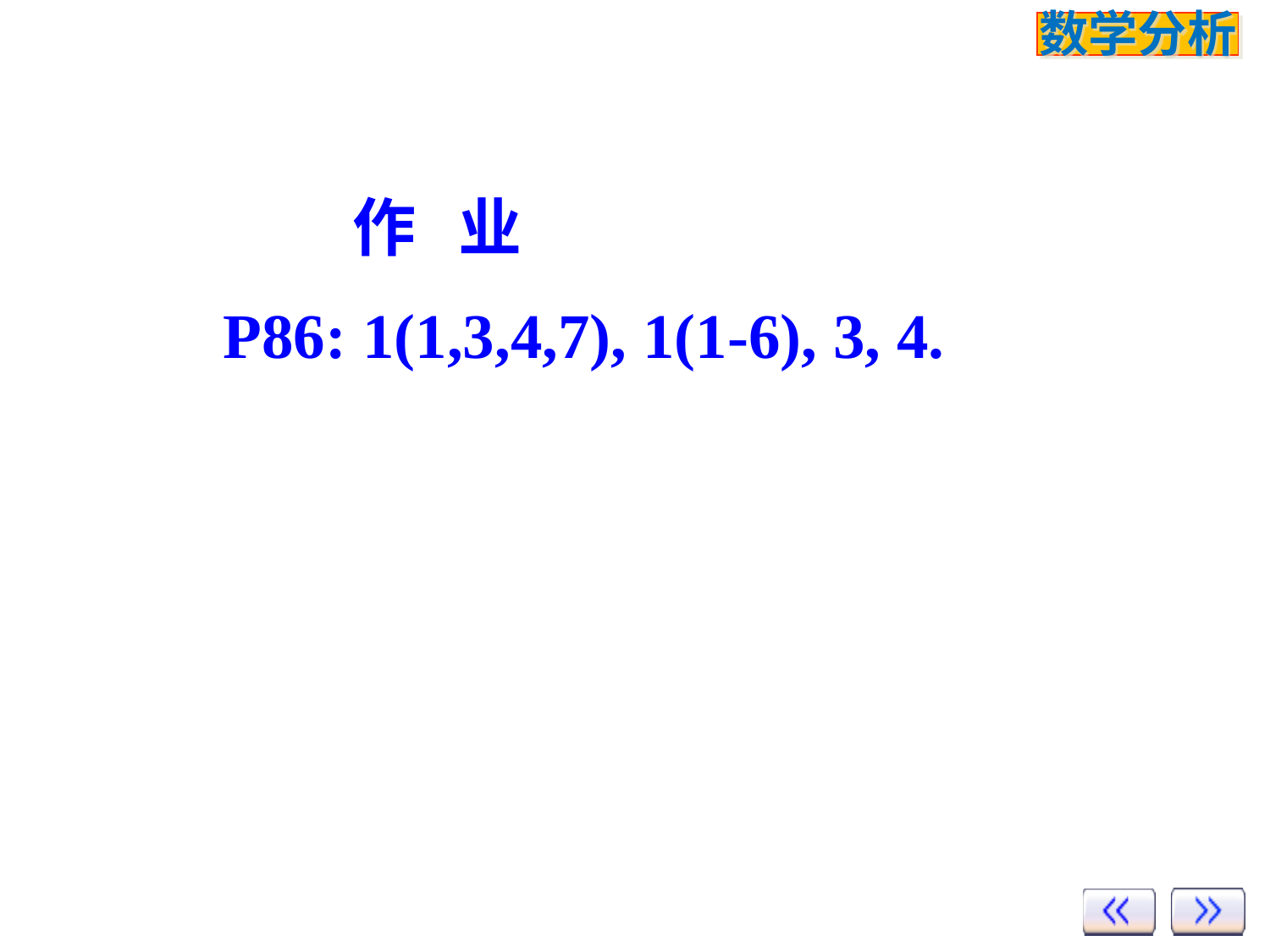

作   业
 P86: 1(1,3,4,7), 1(1-6), 3, 4.